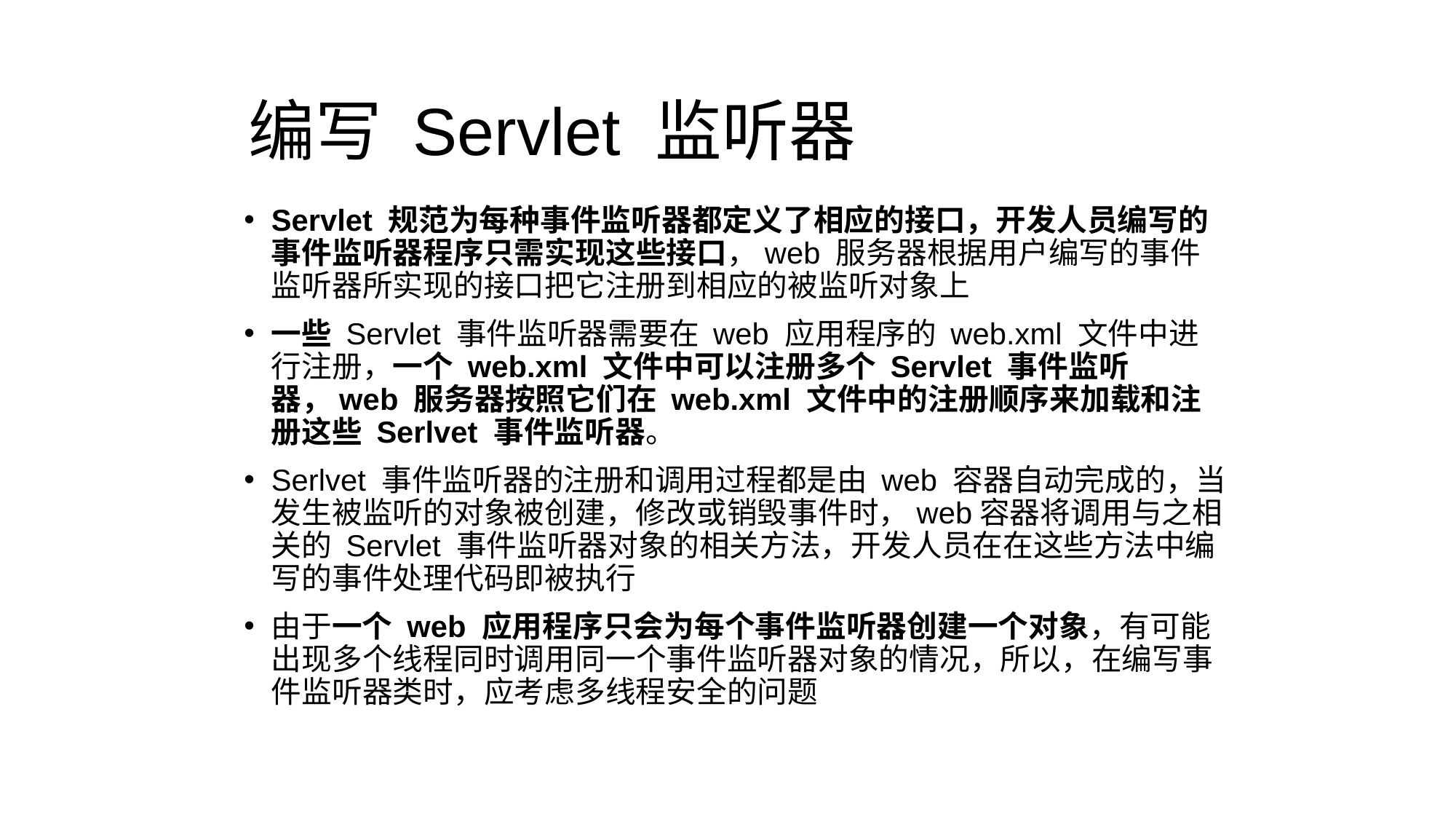

# 编写 Servlet 监听器
Servlet 规范为每种事件监听器都定义了相应的接口，开发人员编写的事件监听器程序只需实现这些接口，web 服务器根据用户编写的事件监听器所实现的接口把它注册到相应的被监听对象上
一些 Servlet 事件监听器需要在 web 应用程序的 web.xml 文件中进行注册，一个 web.xml 文件中可以注册多个 Servlet 事件监听器，web 服务器按照它们在 web.xml 文件中的注册顺序来加载和注册这些 Serlvet 事件监听器。
Serlvet 事件监听器的注册和调用过程都是由 web 容器自动完成的，当发生被监听的对象被创建，修改或销毁事件时，web容器将调用与之相关的 Servlet 事件监听器对象的相关方法，开发人员在在这些方法中编写的事件处理代码即被执行
由于一个 web 应用程序只会为每个事件监听器创建一个对象，有可能出现多个线程同时调用同一个事件监听器对象的情况，所以，在编写事件监听器类时，应考虑多线程安全的问题